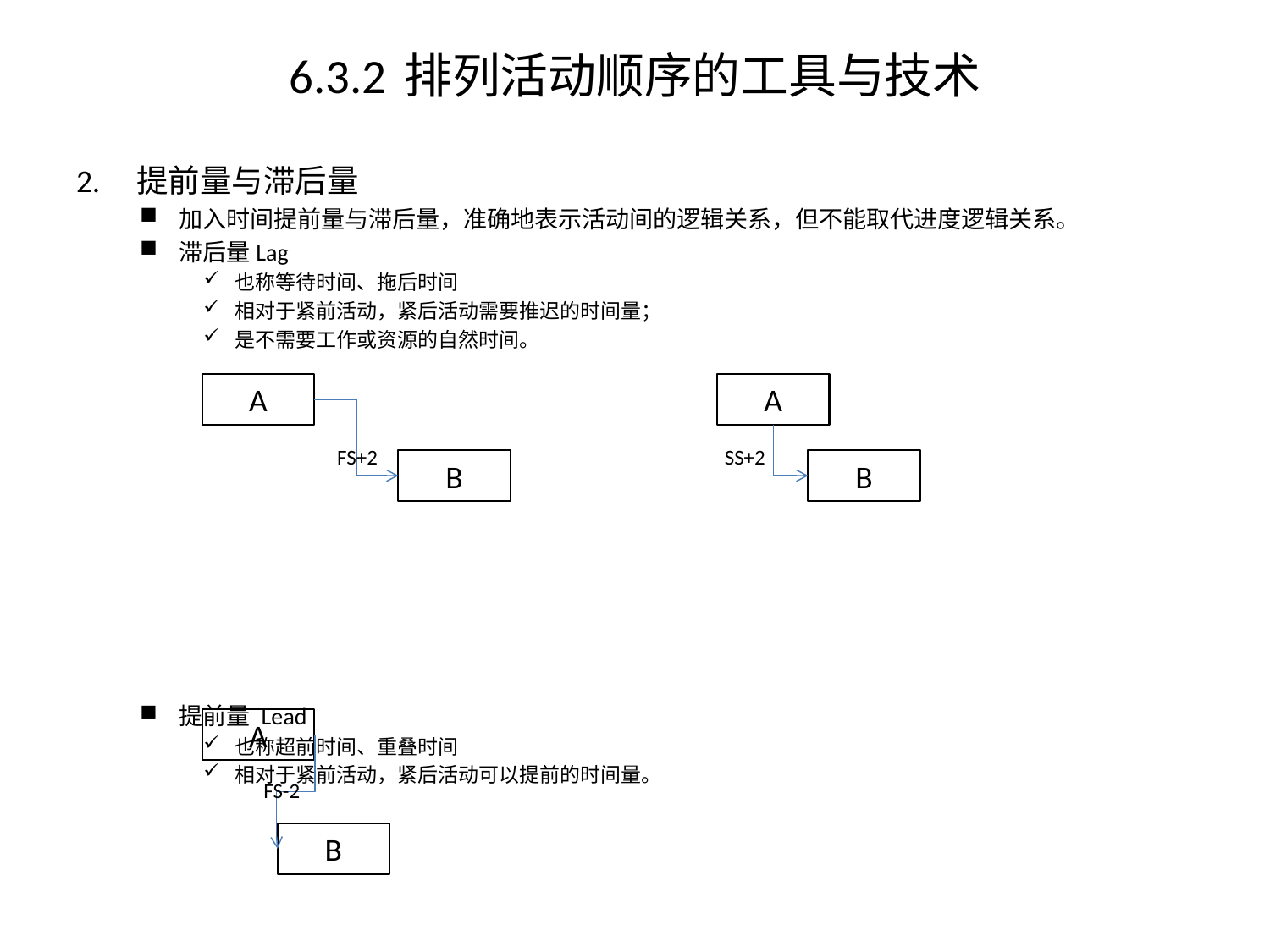

# 6.3.2 排列活动顺序的工具与技术
2.    提前量与滞后量
加入时间提前量与滞后量，准确地表示活动间的逻辑关系，但不能取代进度逻辑关系。
滞后量Lag
也称等待时间、拖后时间
相对于紧前活动，紧后活动需要推迟的时间量；
是不需要工作或资源的自然时间。

提前量 Lead
也称超前时间、重叠时间
相对于紧前活动，紧后活动可以提前的时间量。

A
A
FS+2
SS+2
B
B
A
FS-2
B